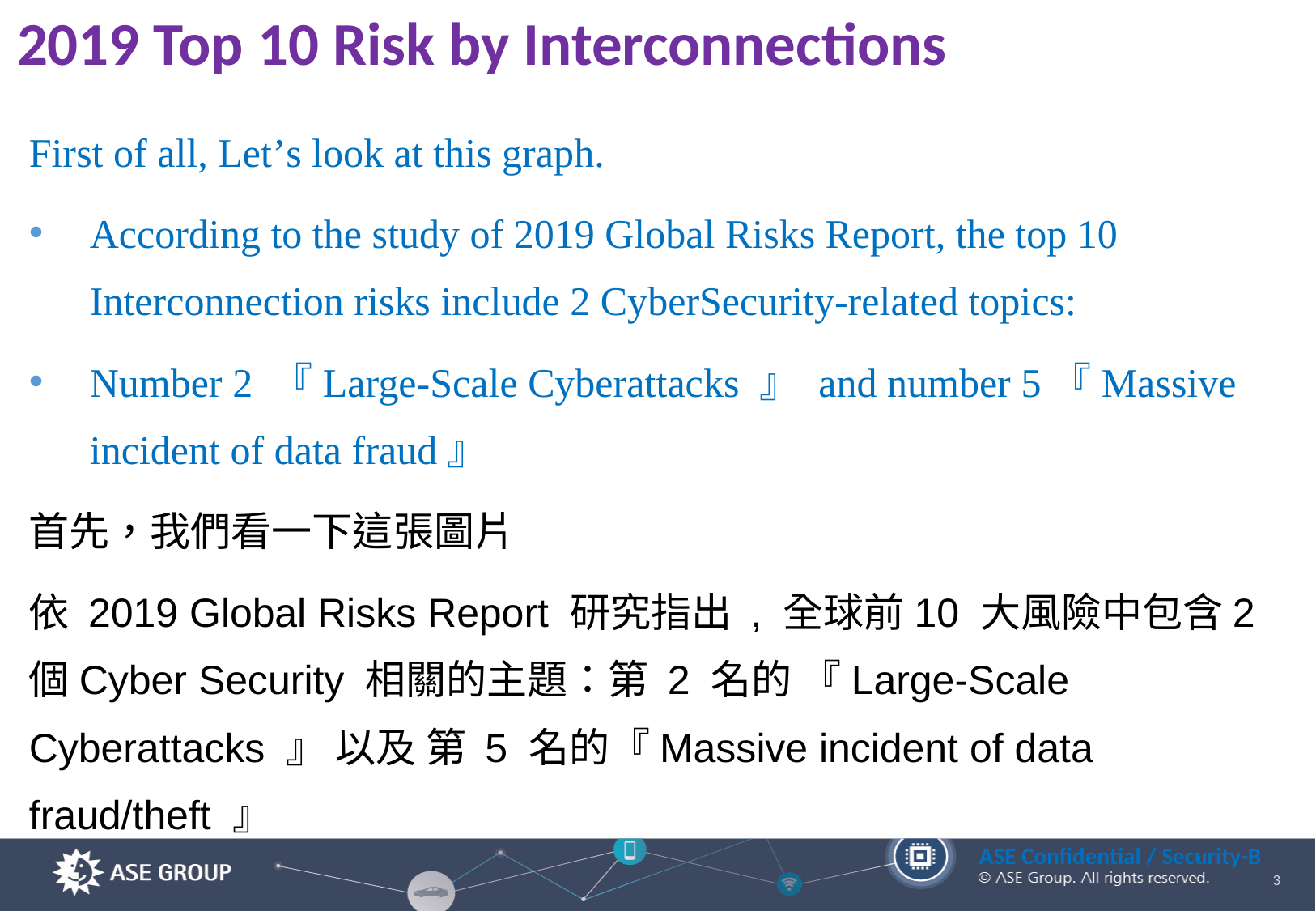

# 2019 Top 10 Risk by Interconnections
First of all, Let’s look at this graph.
According to the study of 2019 Global Risks Report, the top 10 Interconnection risks include 2 CyberSecurity-related topics:
Number 2 『Large-Scale Cyberattacks 』 and number 5『Massive incident of data fraud』
首先，我們看一下這張圖片
依 2019 Global Risks Report 研究指出 , 全球前10 大風險中包含2個Cyber Security 相關的主題：第 2 名的 『Large-Scale Cyberattacks 』 以及 第 5 名的『Massive incident of data fraud/theft 』